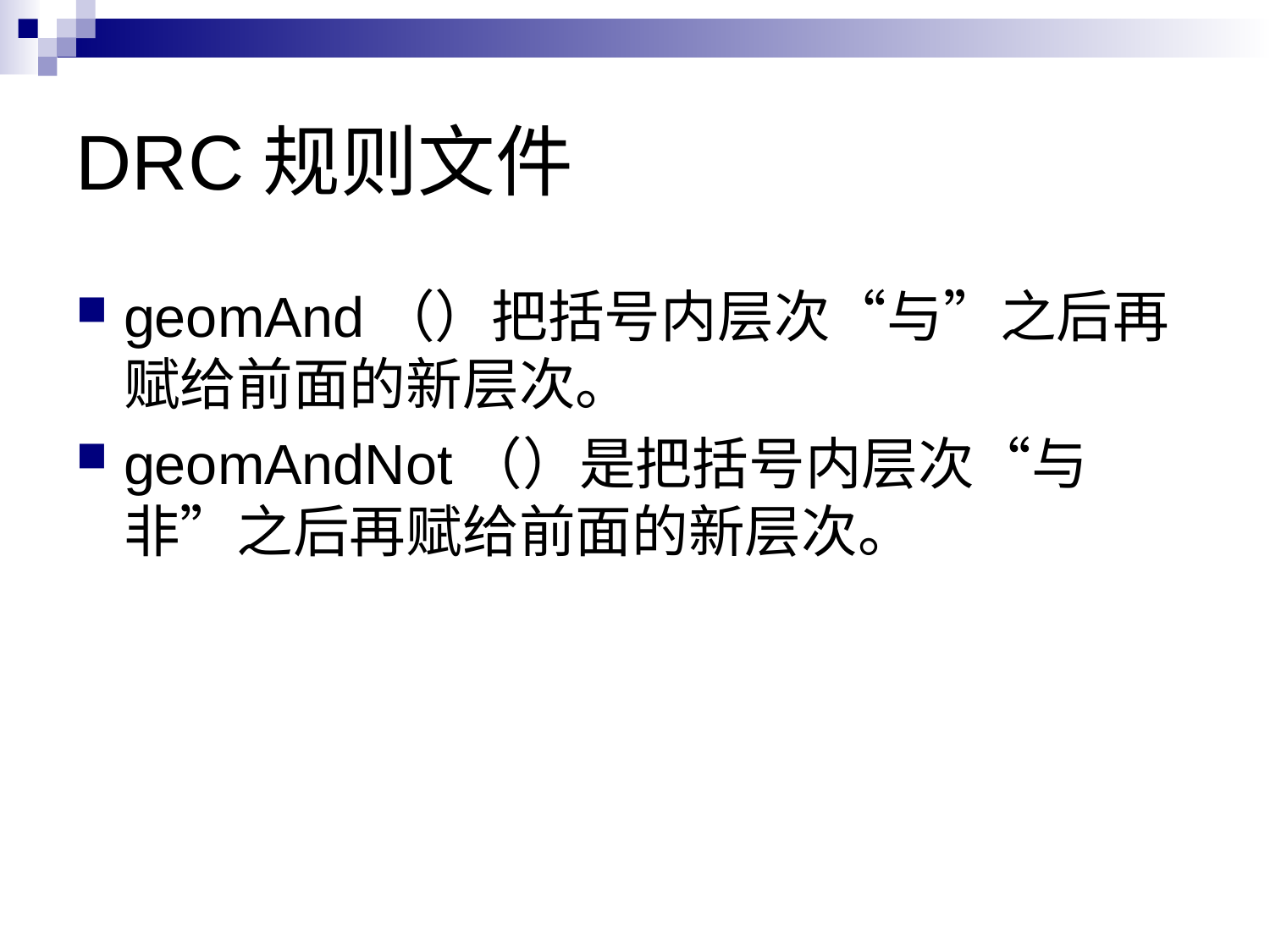

# DRC规则文件
geomAnd（）把括号内层次“与”之后再赋给前面的新层次。
geomAndNot（）是把括号内层次“与非”之后再赋给前面的新层次。